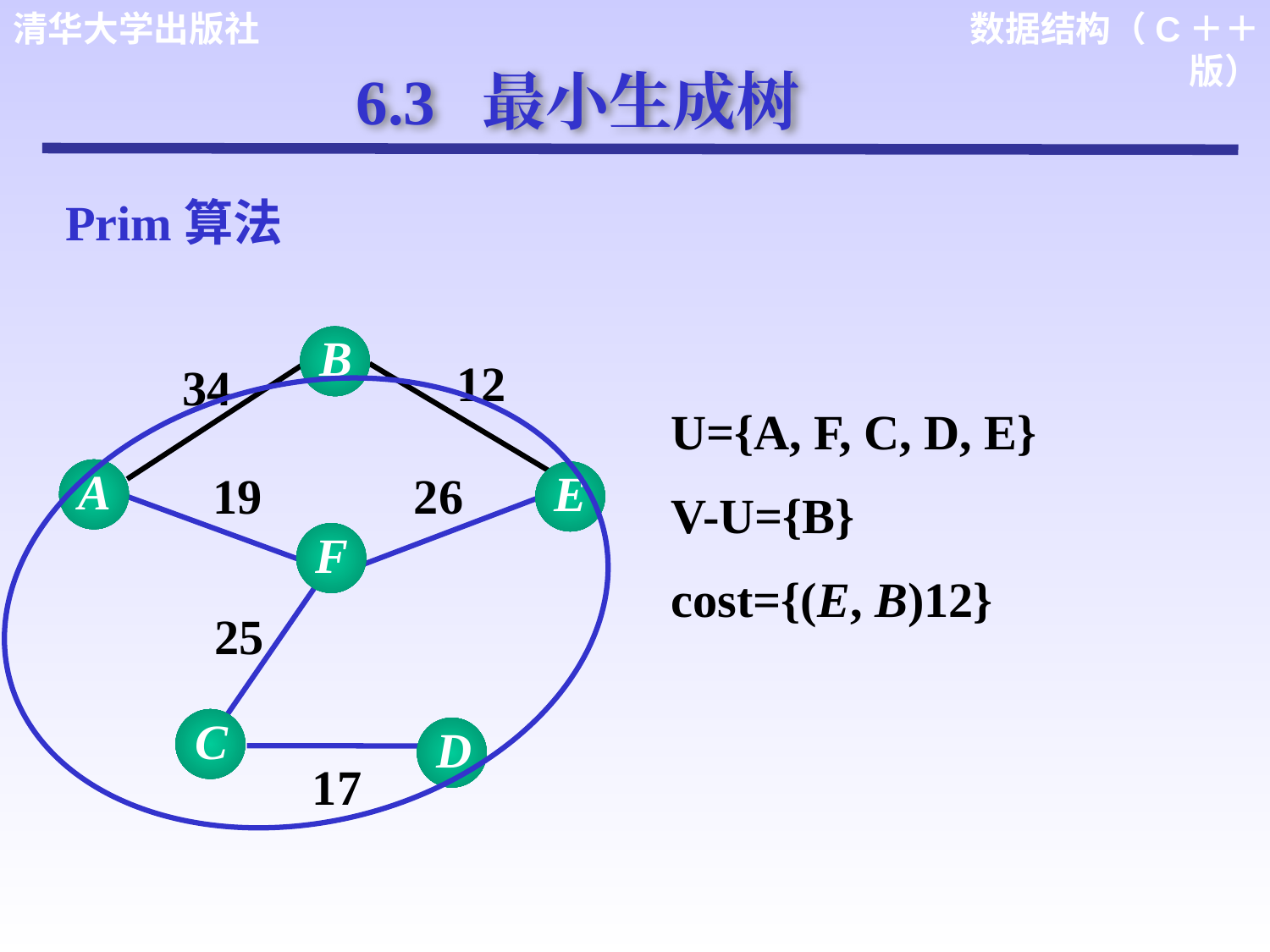

6.3  最小生成树
Prim算法

B

12
34

U={A, F, C, D, E}
V-U={B}
cost={(E, B)12}
A

E

19
26

F

25
C

D

17